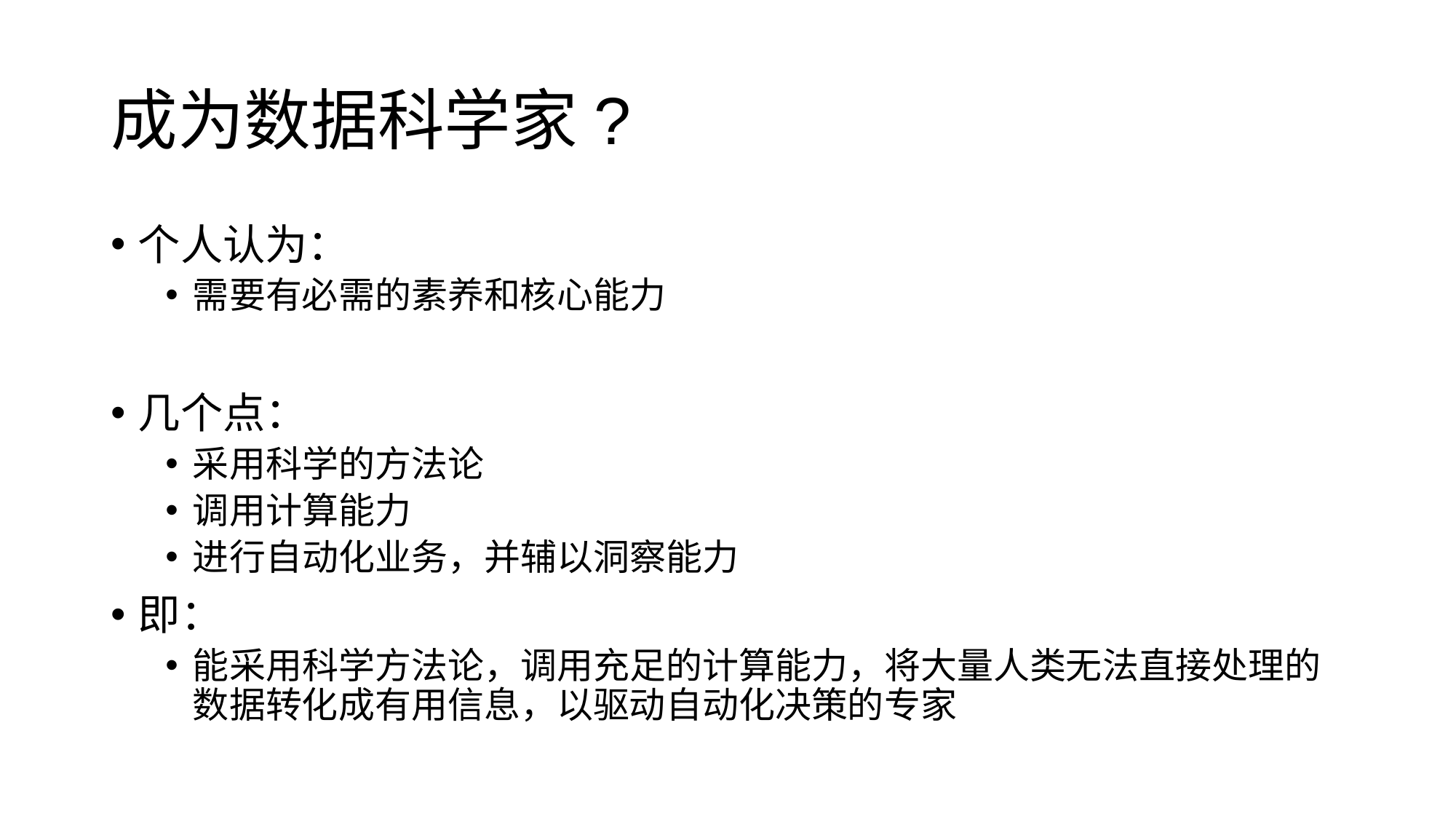

# 成为数据科学家?
个人认为：
需要有必需的素养和核心能力

几个点：
采用科学的方法论
调用计算能力
进行自动化业务，并辅以洞察能力
即：
能采用科学方法论，调用充足的计算能力，将大量人类无法直接处理的数据转化成有用信息，以驱动自动化决策的专家